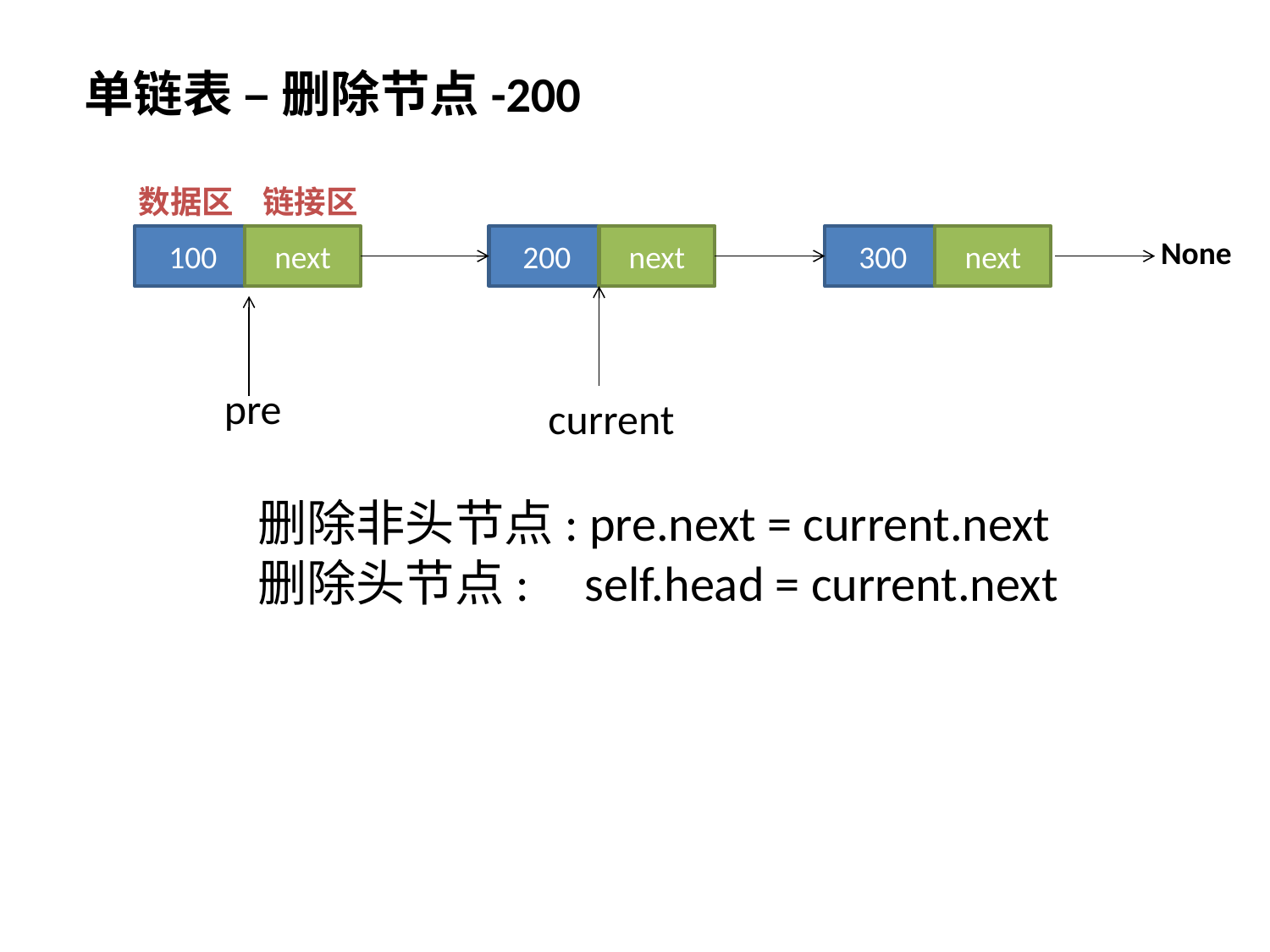

单链表 – 删除节点-200
数据区    链接区
100
next
200
next
300
next
None
pre
current
删除非头节点: pre.next = current.next
删除头节点:     self.head = current.next